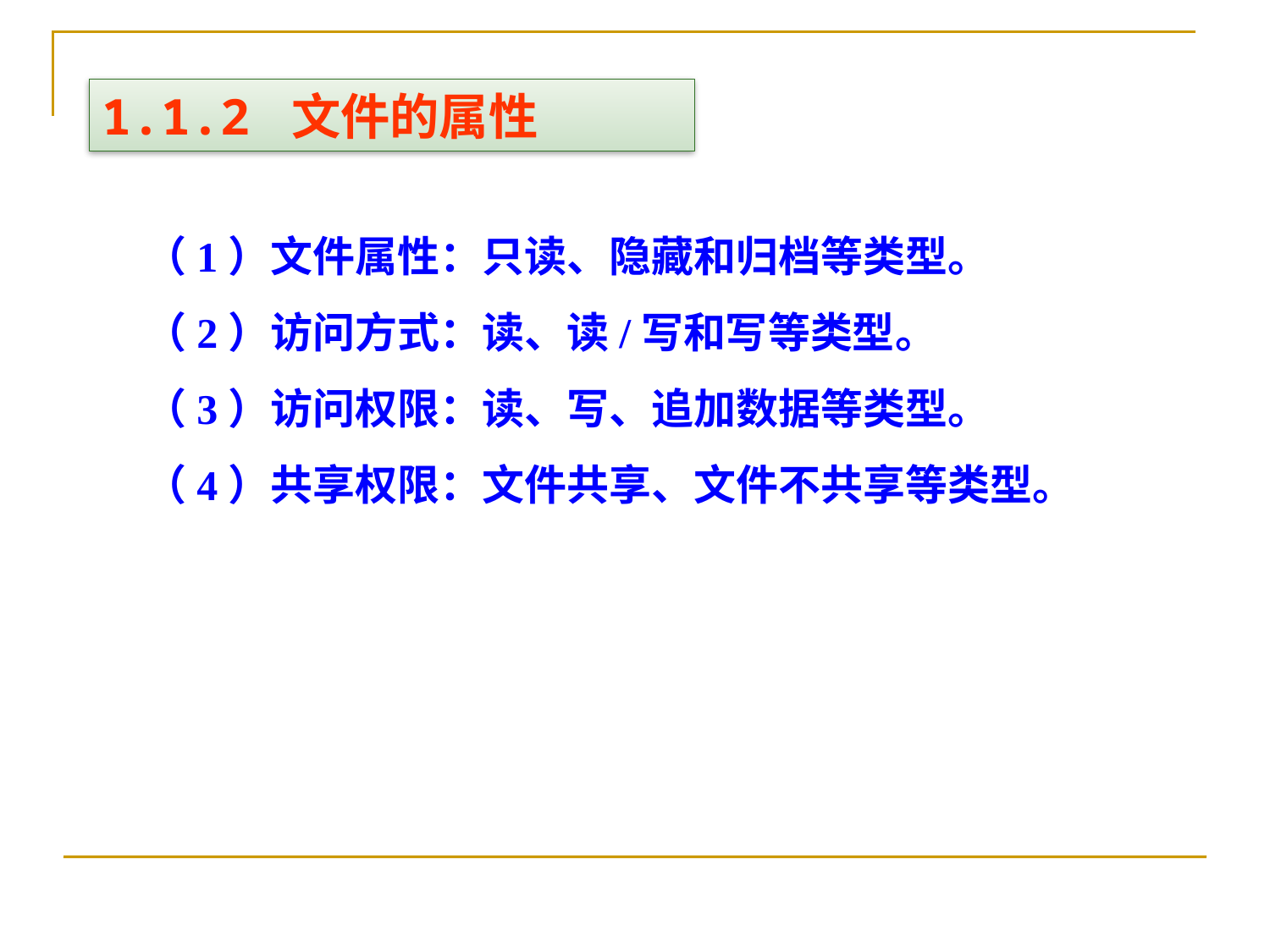

1.1.2 文件的属性
　（1）文件属性：只读、隐藏和归档等类型。
　（2）访问方式：读、读/写和写等类型。
　（3）访问权限：读、写、追加数据等类型。
　（4）共享权限：文件共享、文件不共享等类型。